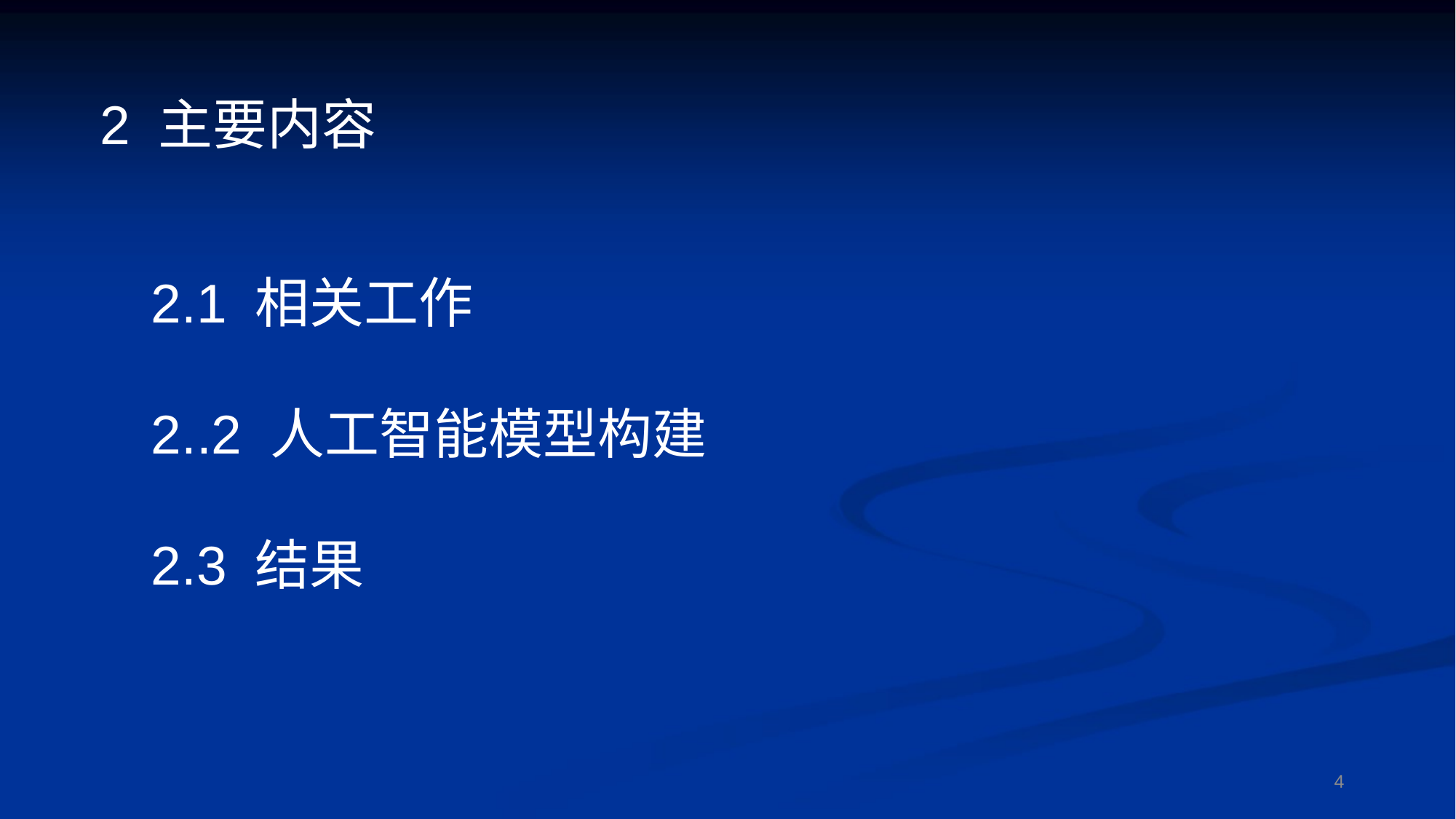

2 主要内容
2.1 相关工作

2..2 人工智能模型构建

2.3 结果
4